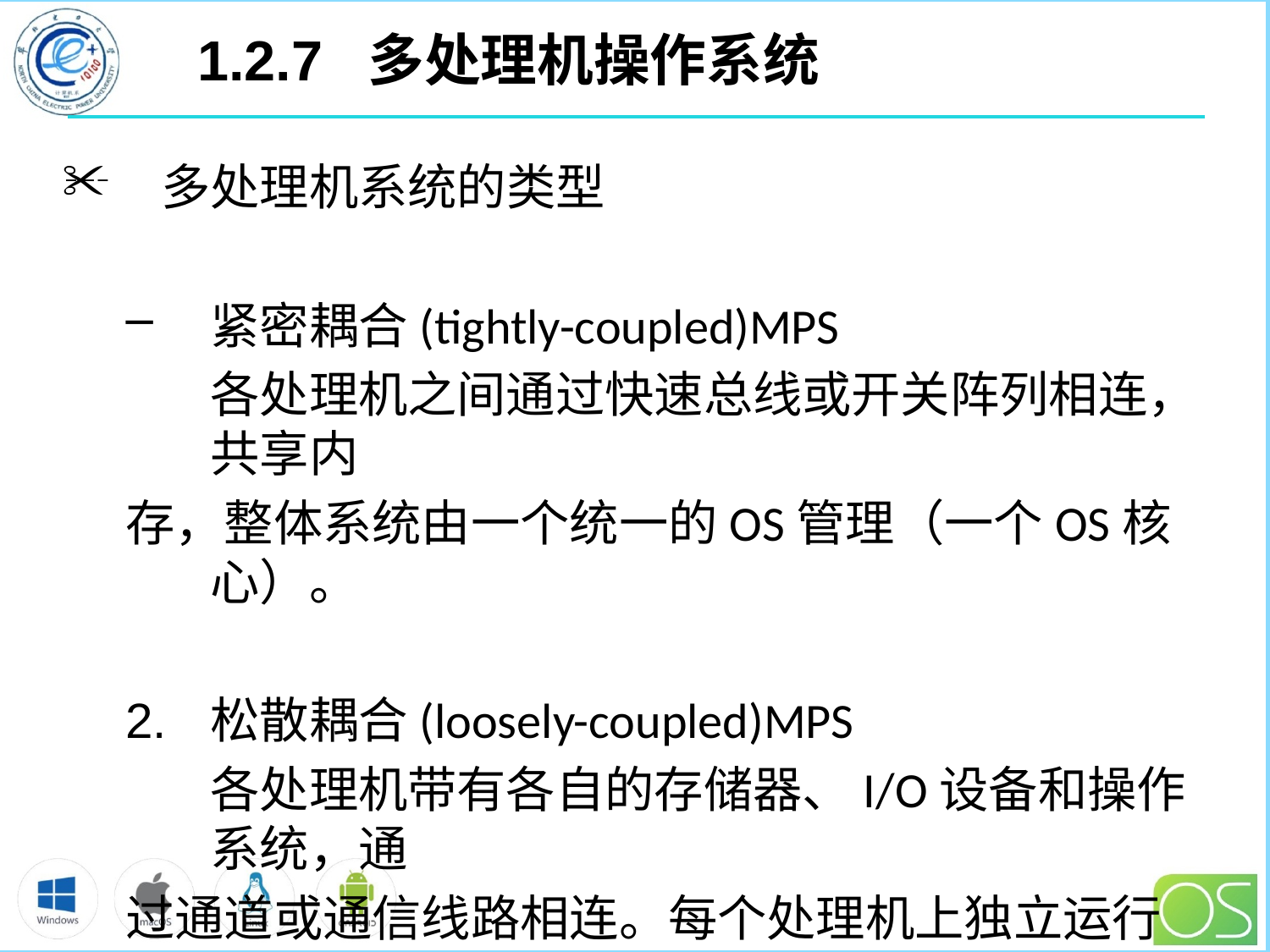

1.2.7  多处理机操作系统
多处理机系统的类型

紧密耦合(tightly-coupled)MPS
	各处理机之间通过快速总线或开关阵列相连，共享内
存，整体系统由一个统一的OS管理（一个OS核心）。

松散耦合(loosely-coupled)MPS
	各处理机带有各自的存储器、I/O设备和操作系统，通
过通道或通信线路相连。每个处理机上独立运行OS。